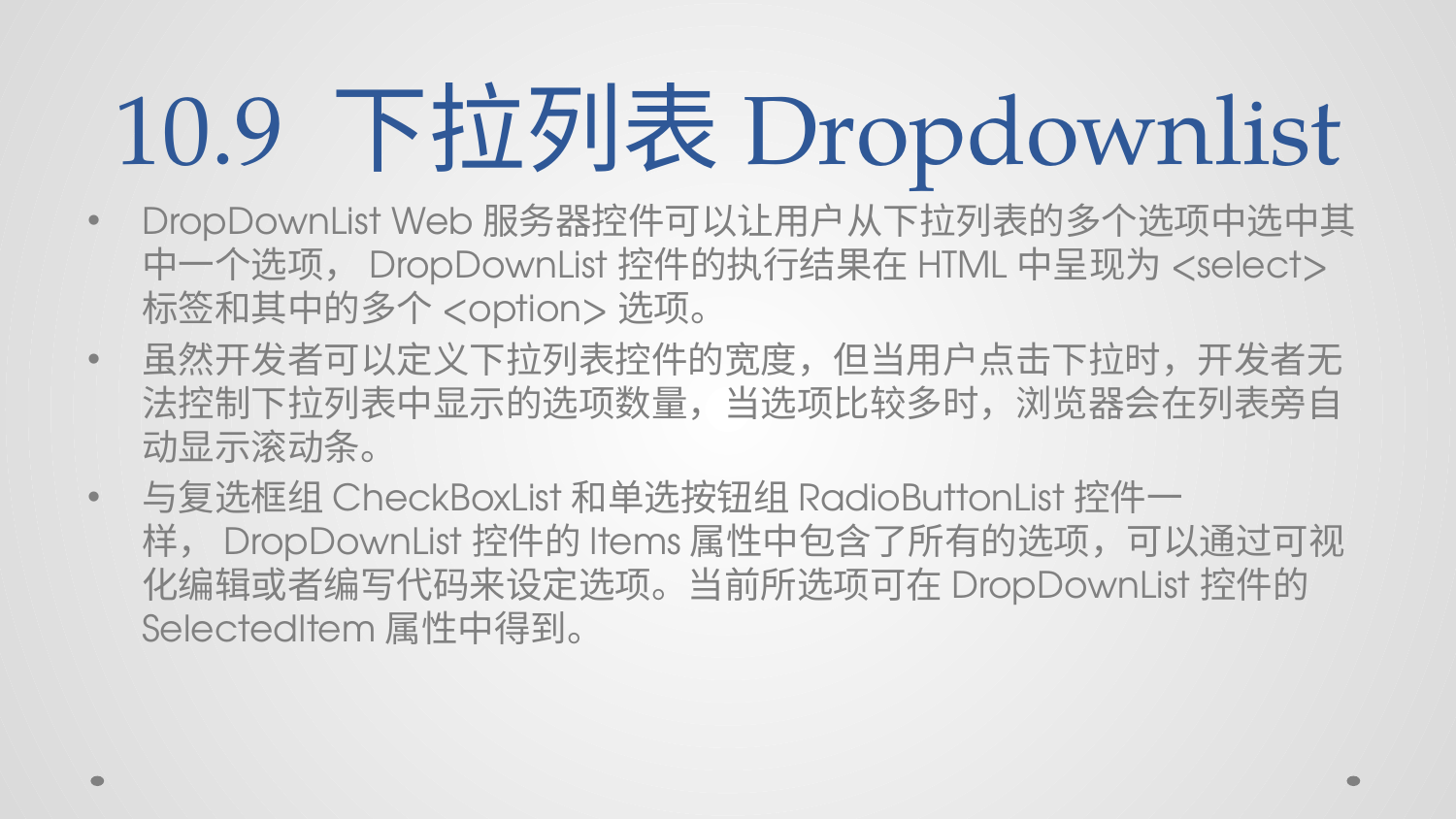

# 10.9 下拉列表Dropdownlist
DropDownList Web服务器控件可以让用户从下拉列表的多个选项中选中其中一个选项，DropDownList控件的执行结果在HTML中呈现为<select>标签和其中的多个<option>选项。
虽然开发者可以定义下拉列表控件的宽度，但当用户点击下拉时，开发者无法控制下拉列表中显示的选项数量，当选项比较多时，浏览器会在列表旁自动显示滚动条。
与复选框组CheckBoxList和单选按钮组RadioButtonList控件一样，DropDownList控件的Items属性中包含了所有的选项，可以通过可视化编辑或者编写代码来设定选项。当前所选项可在DropDownList控件的SelectedItem属性中得到。